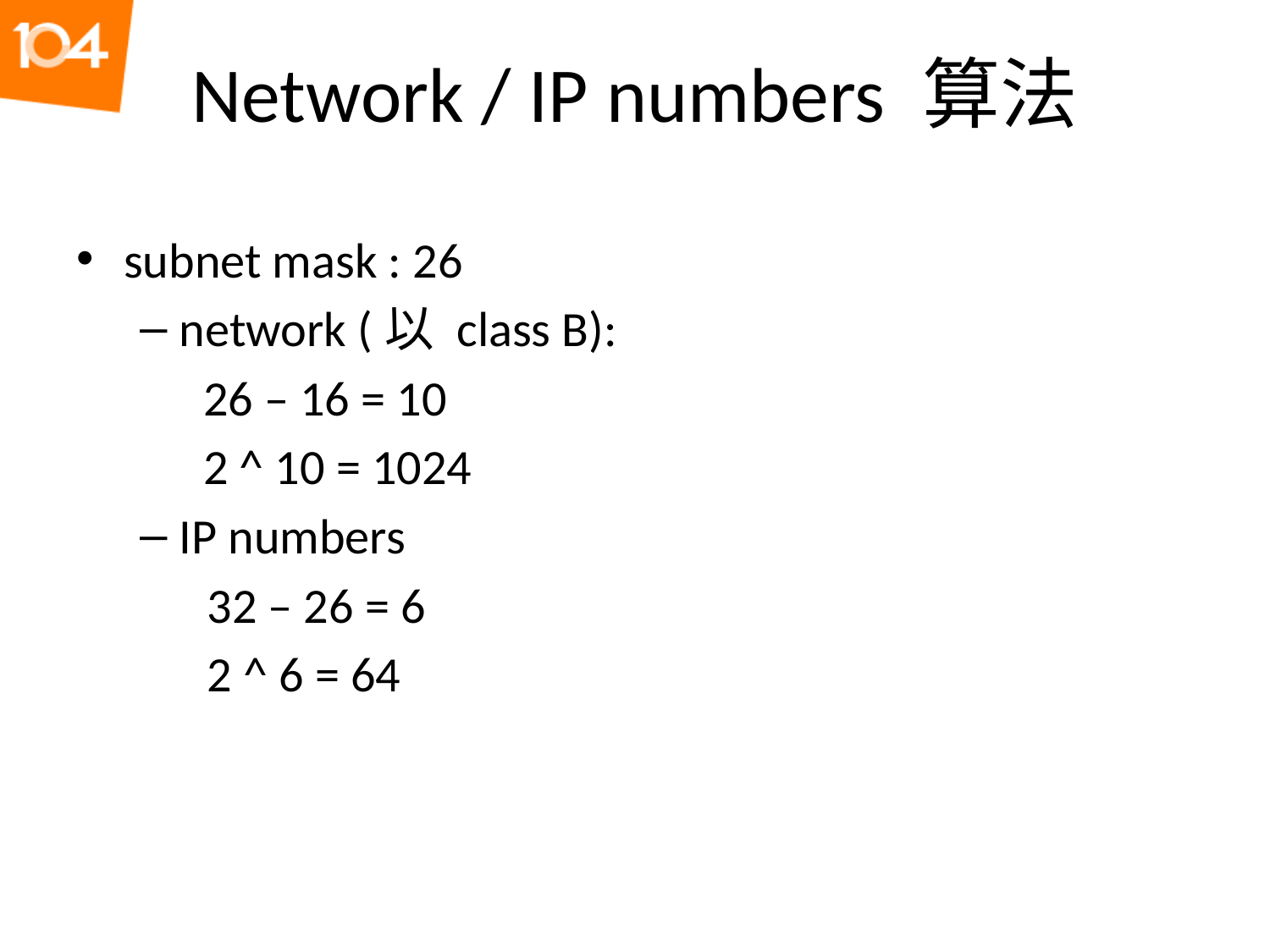

# Network / IP numbers 算法
subnet mask : 26
network (以 class B):
26 – 16 = 10
2 ^ 10 = 1024
IP numbers
      32 – 26 = 6
      2 ^ 6 = 64